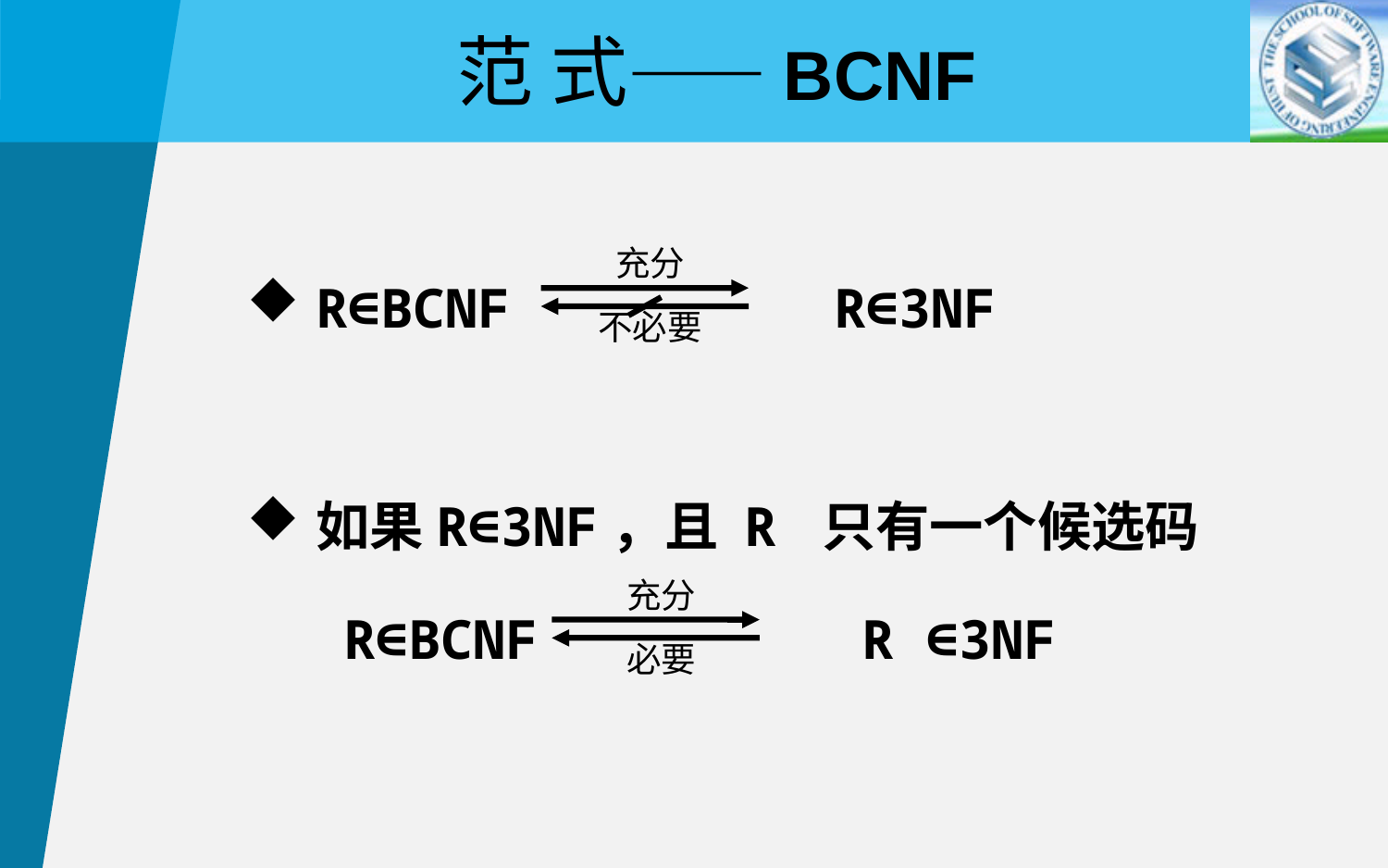

范 式——BCNF
R∈BCNF          R∈3NF

如果R∈3NF，且 R 只有一个候选码
   R∈BCNF          R ∈3NF

充分

不必要
充分

必要